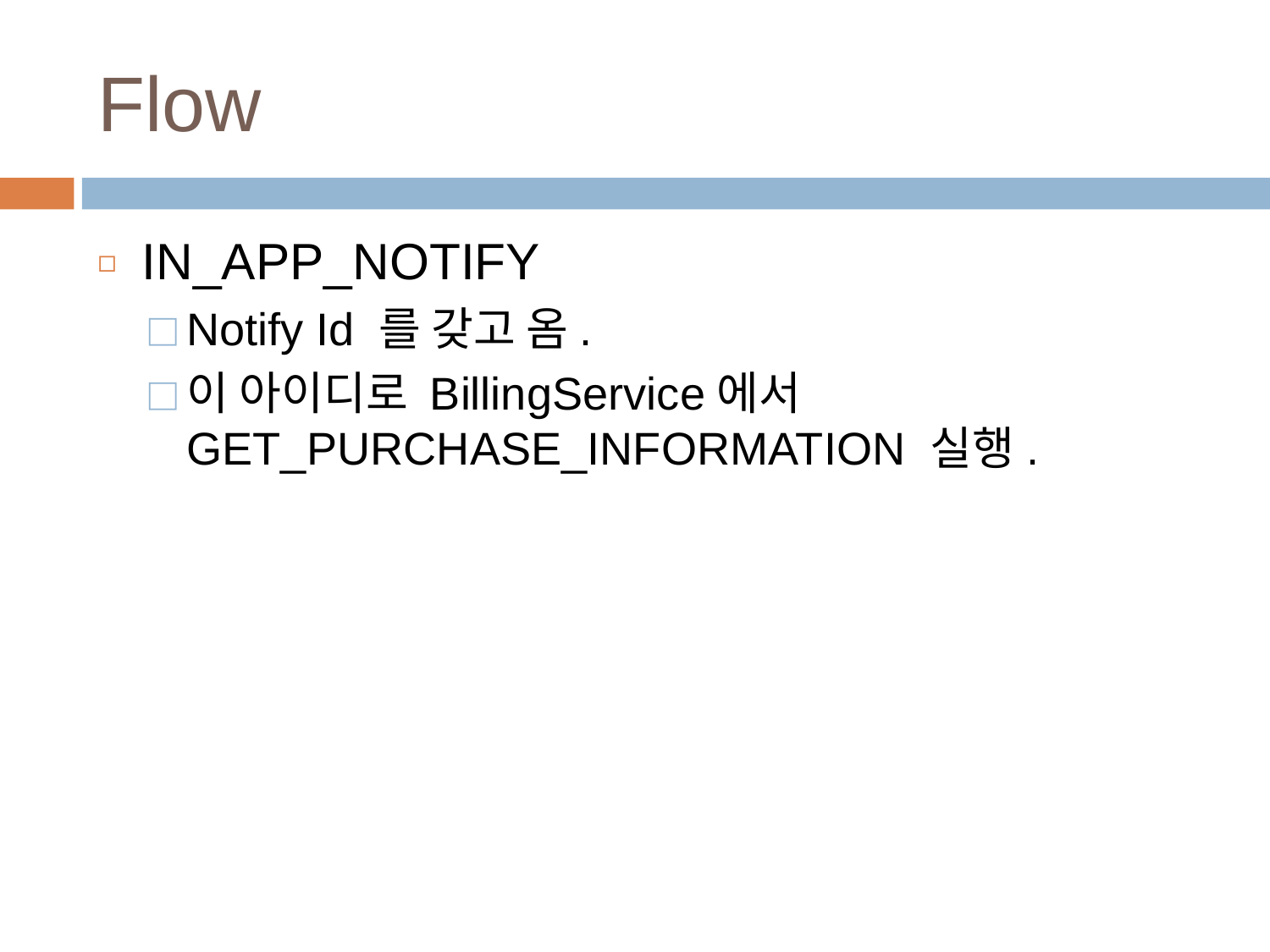

# Flow
IN_APP_NOTIFY
Notify Id 를 갖고 옴.
이 아이디로 BillingService에서 GET_PURCHASE_INFORMATION 실행.